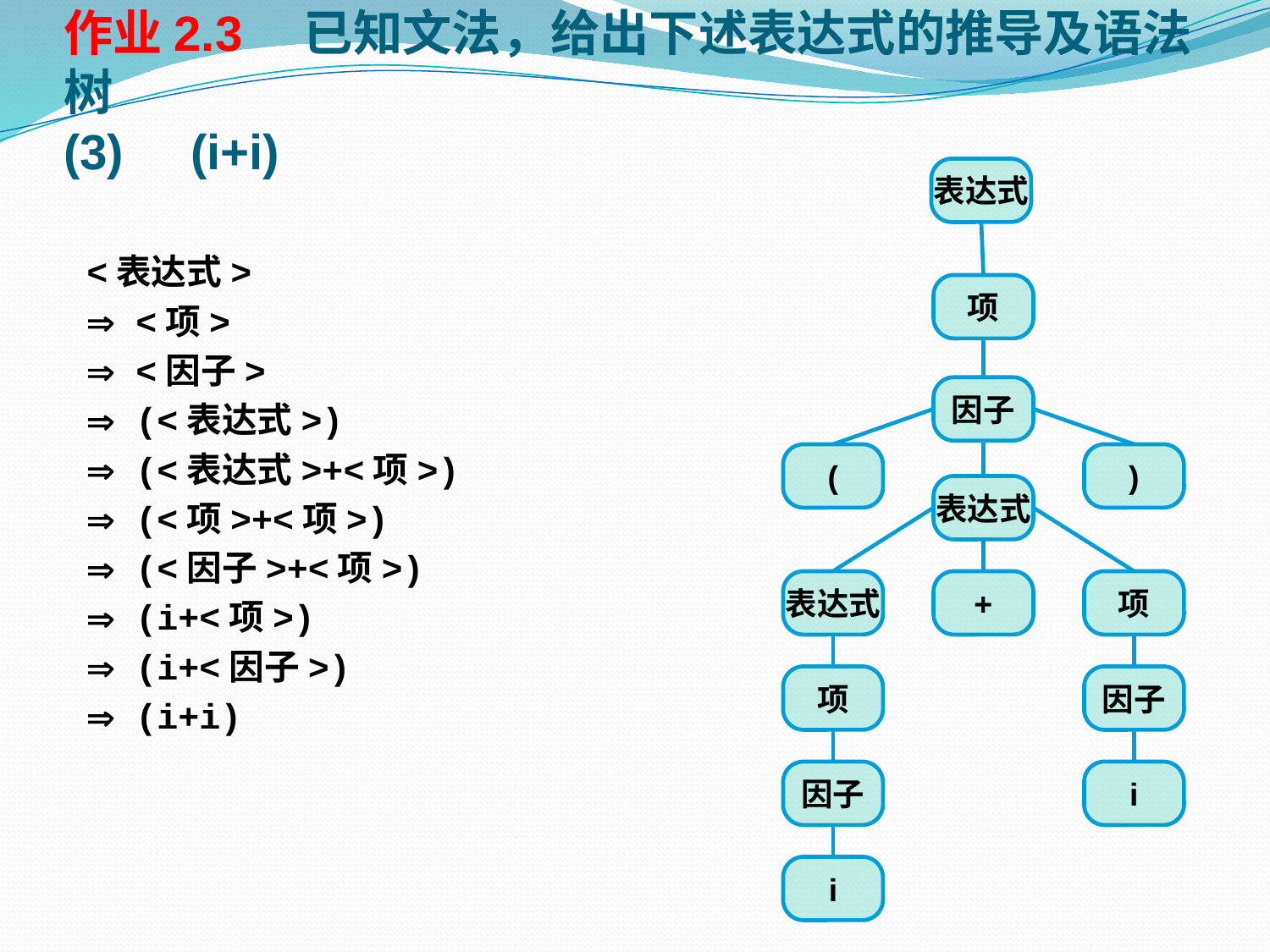

作业2.3　已知文法，给出下述表达式的推导及语法树
(3) 	(i+i)
表达式
<表达式>
⇒ <项>
⇒ <因子>
⇒ (<表达式>)
⇒ (<表达式>+<项>)
⇒ (<项>+<项>)
⇒ (<因子>+<项>)
⇒ (i+<项>)
⇒ (i+<因子>)
⇒ (i+i)
项
因子
(
)
表达式
表达式
+
项
项
因子
因子
i
i